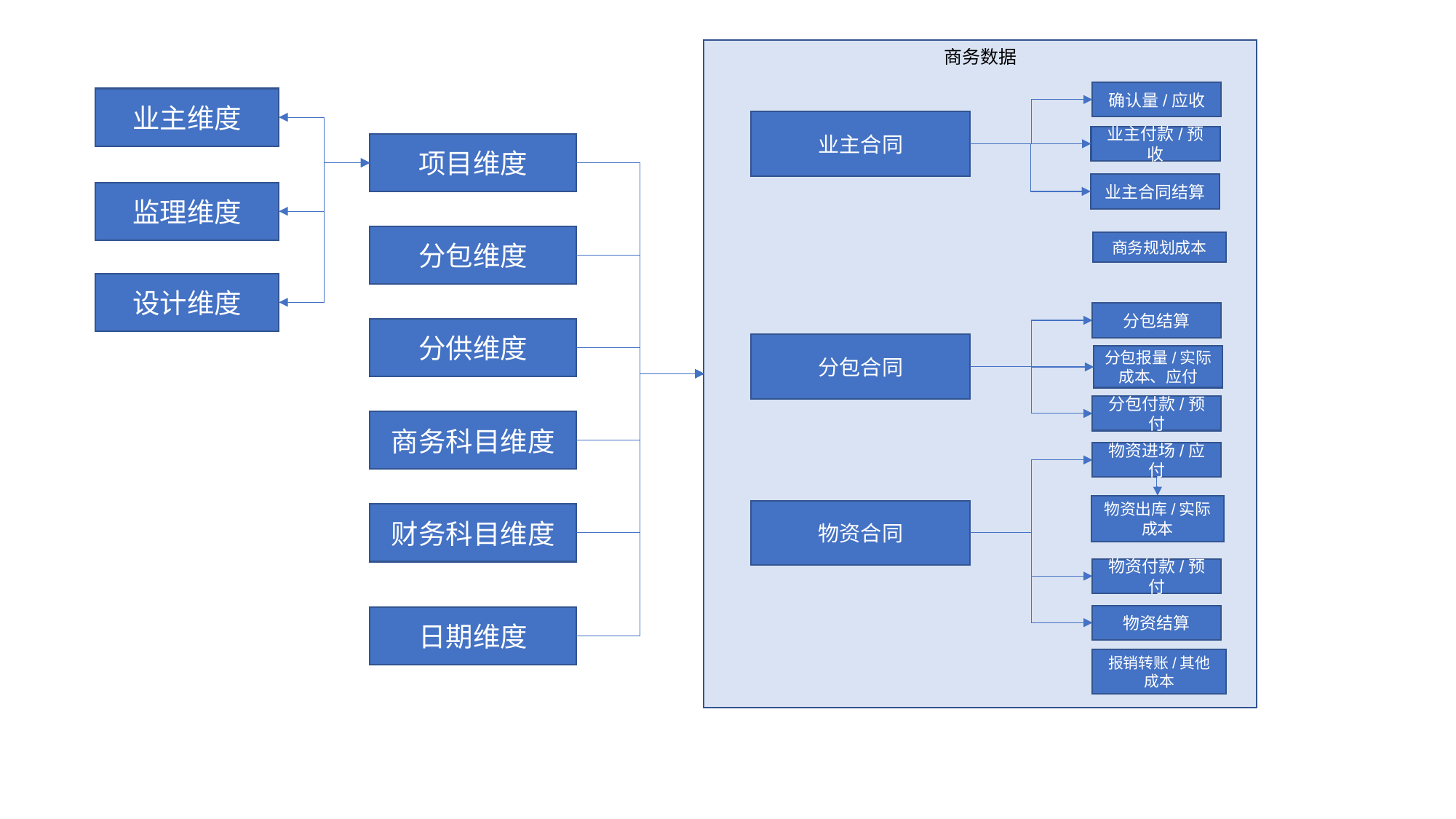

商务数据
确认量/应收
业主维度
业主合同
业主付款/预收
项目维度
业主合同结算
监理维度
分包维度
商务规划成本
设计维度
分包结算
分供维度
分包合同
分包报量/实际成本、应付
分包付款/预付
商务科目维度
物资进场/应付
物资出库/实际成本
物资合同
财务科目维度
物资付款/预付
物资结算
日期维度
报销转账/其他成本